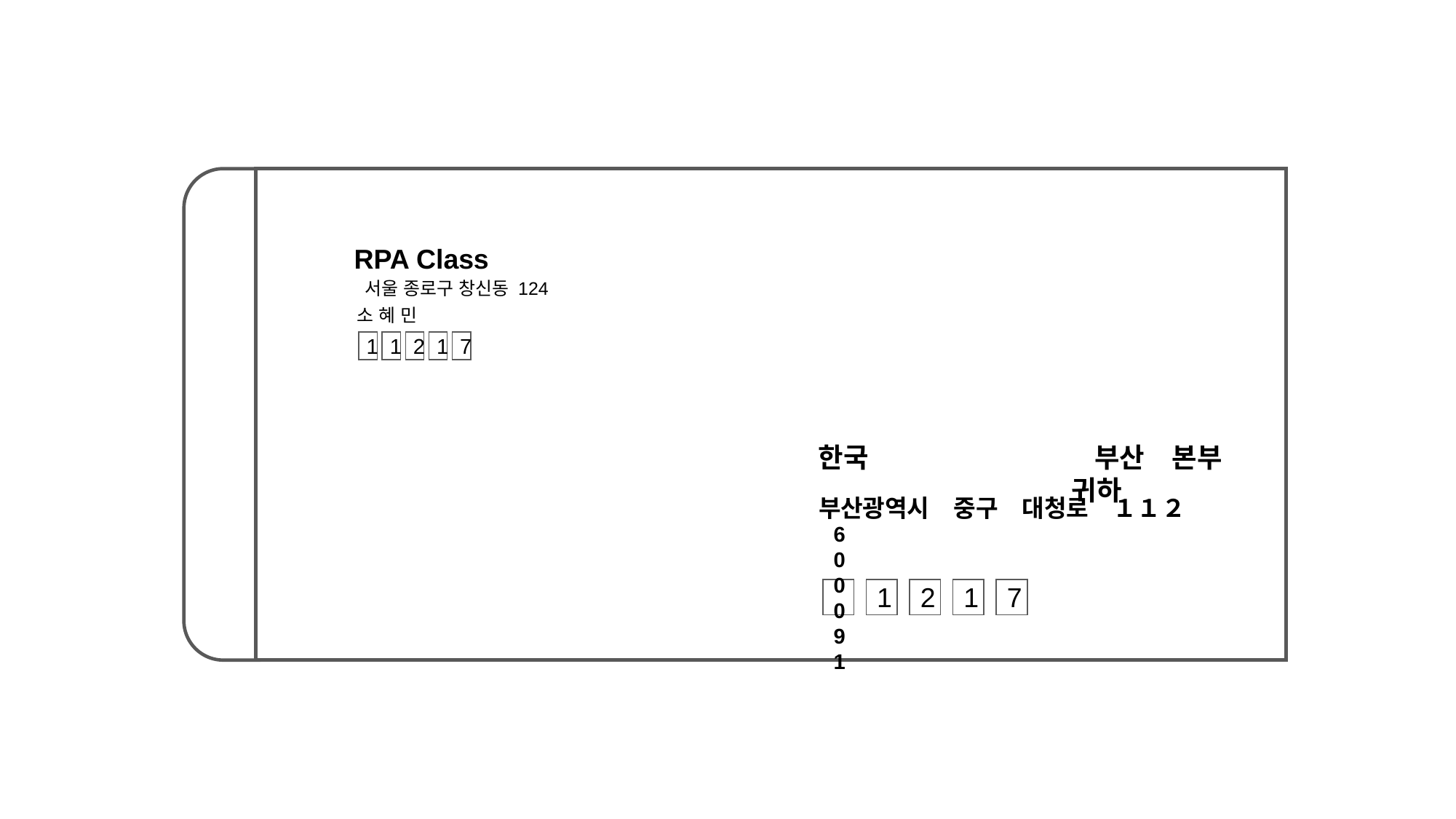

RPA Class
서울 종로구 창신동 124
소 혜 민
1
1
2
1
7
한국　　　　　　　　 부산　본부　　　　　　　　　　 귀하
부산광역시　중구　대청로　１１２
600091
1
2
1
7